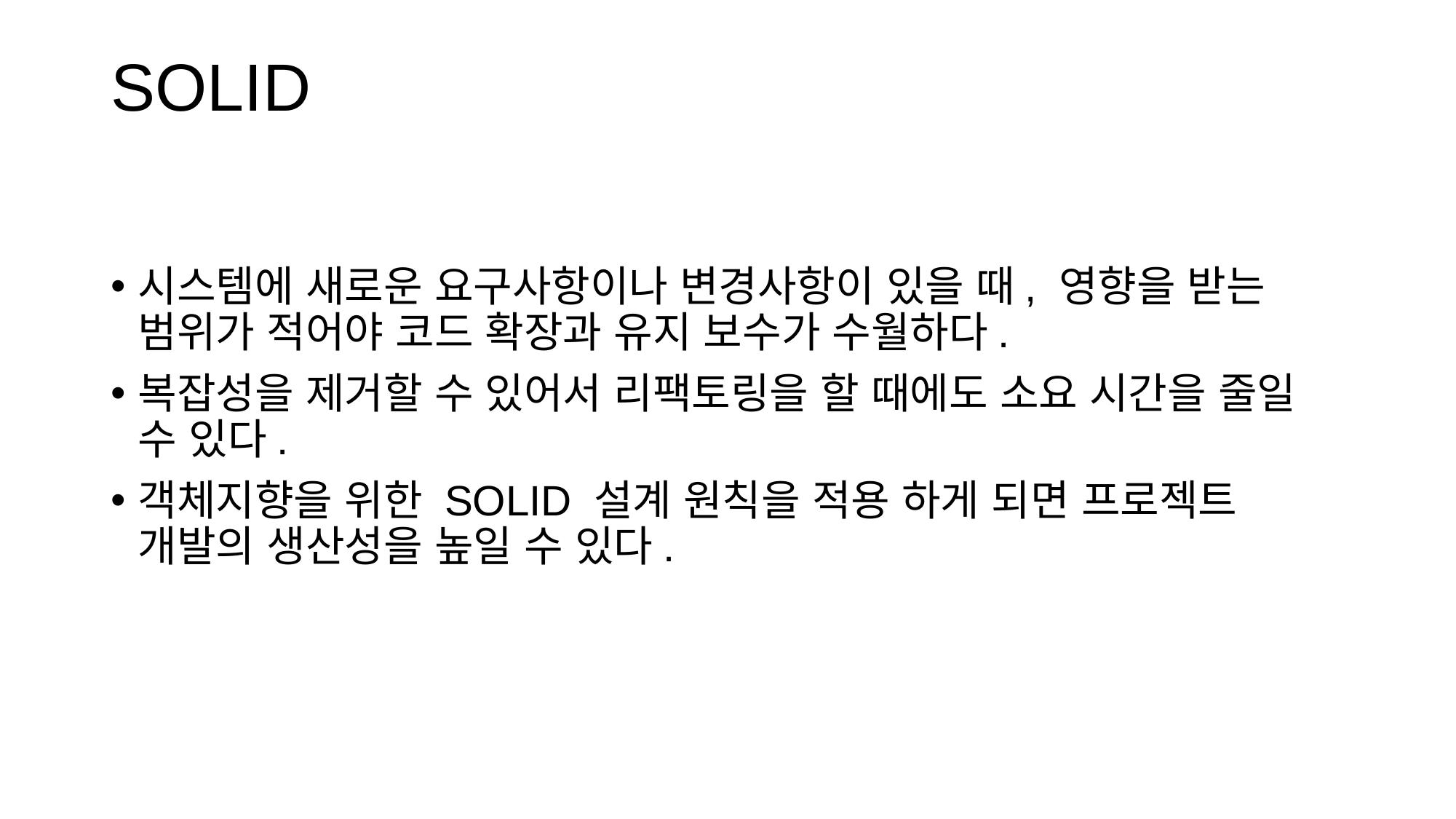

# SOLID

시스템에 새로운 요구사항이나 변경사항이 있을 때, 영향을 받는 범위가 적어야 코드 확장과 유지 보수가 수월하다.
복잡성을 제거할 수 있어서 리팩토링을 할 때에도 소요 시간을 줄일 수 있다.
객체지향을 위한 SOLID 설계 원칙을 적용 하게 되면 프로젝트 개발의 생산성을 높일 수 있다.